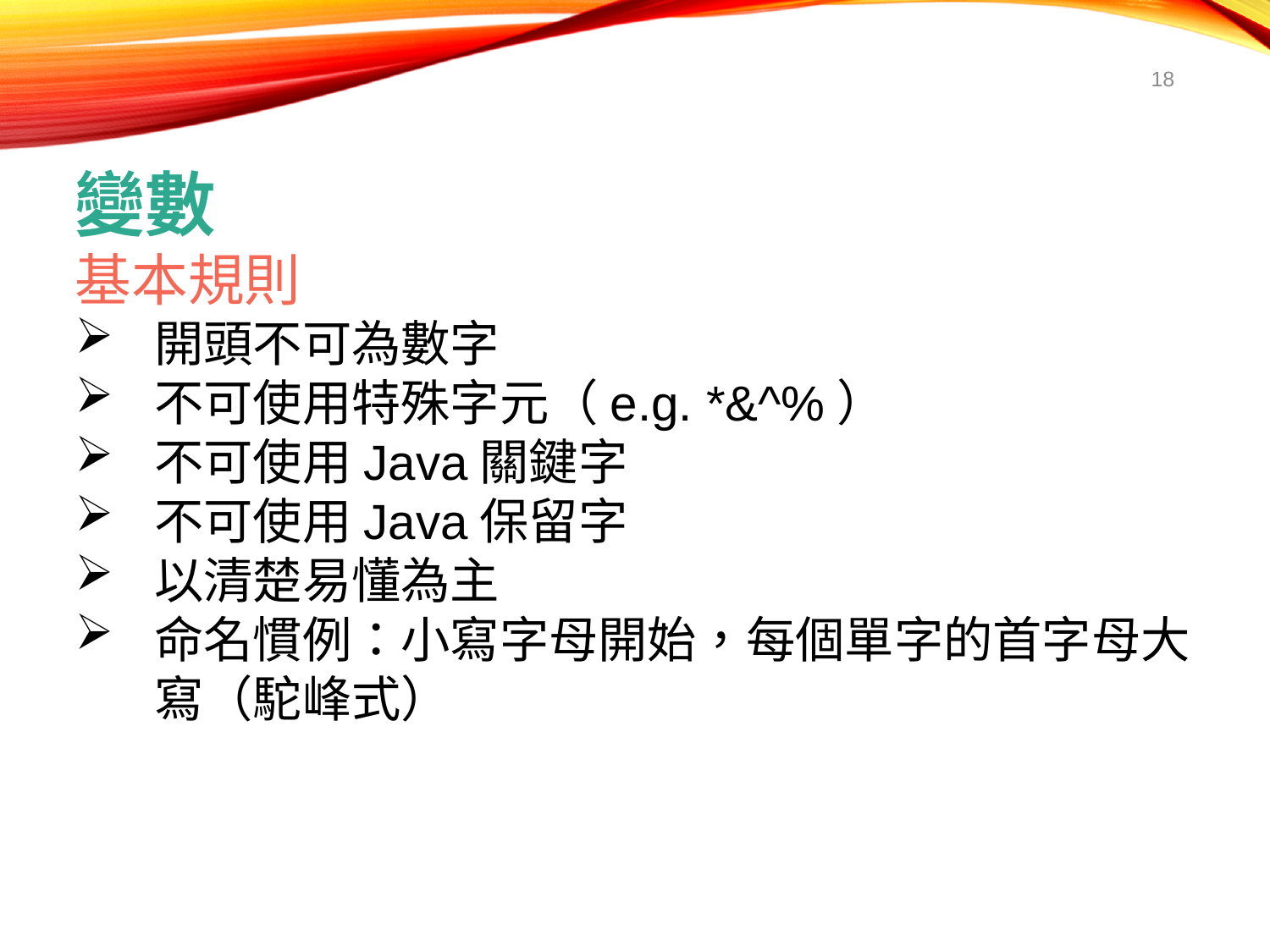

18
變數
基本規則
開頭不可為數字
不可使用特殊字元（e.g. *&^%）
不可使用Java關鍵字
不可使用Java保留字
以清楚易懂為主
命名慣例：小寫字母開始，每個單字的首字母大寫（駝峰式）